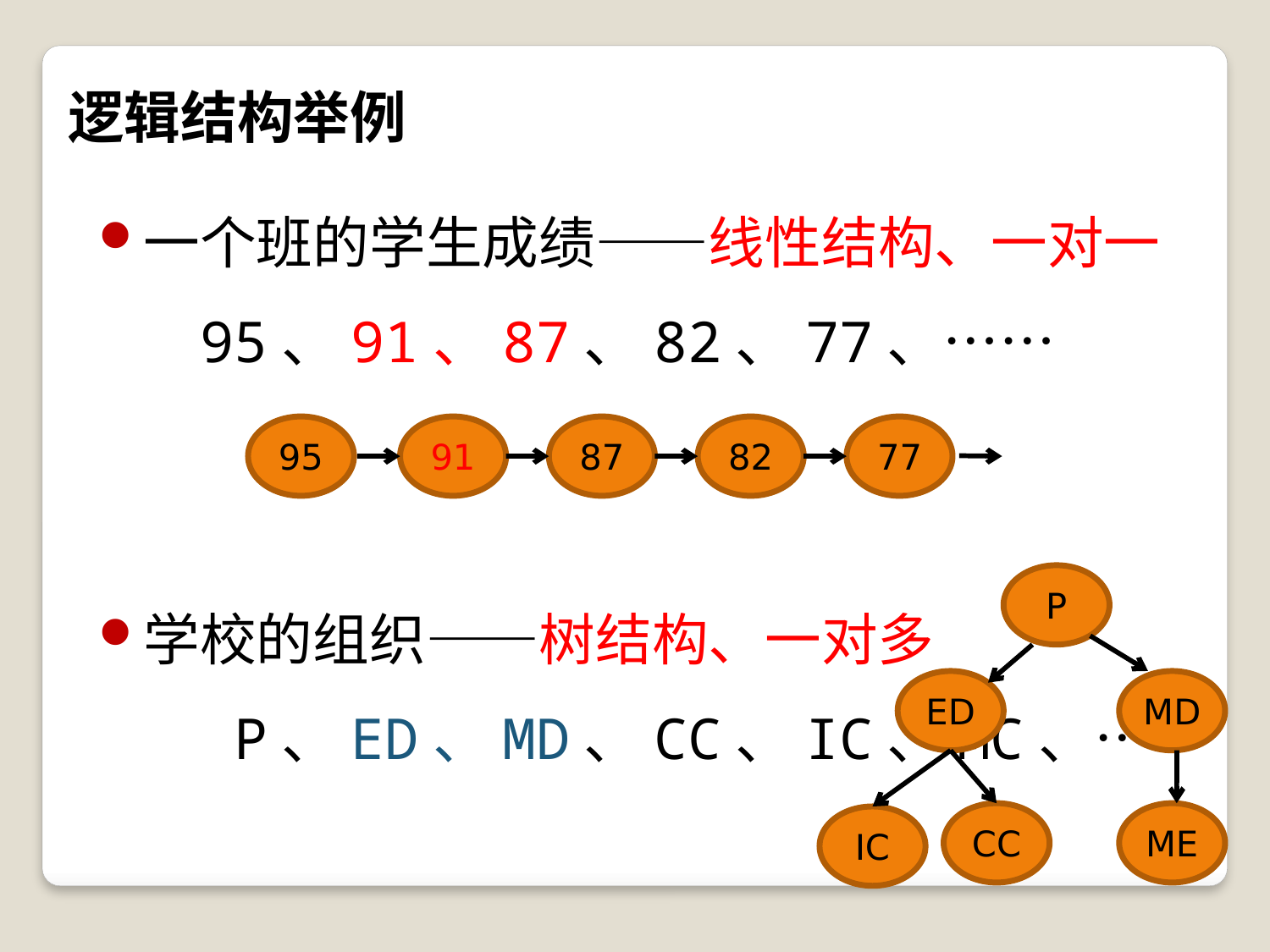

# 逻辑结构举例

一个班的学生成绩——线性结构、一对一
   95、91、87、82、77、……

学校的组织——树结构、一对多
    P、ED、MD、CC、IC、MC、…

95
91
87
82
77

P

ED
MD

CC
ME
IC